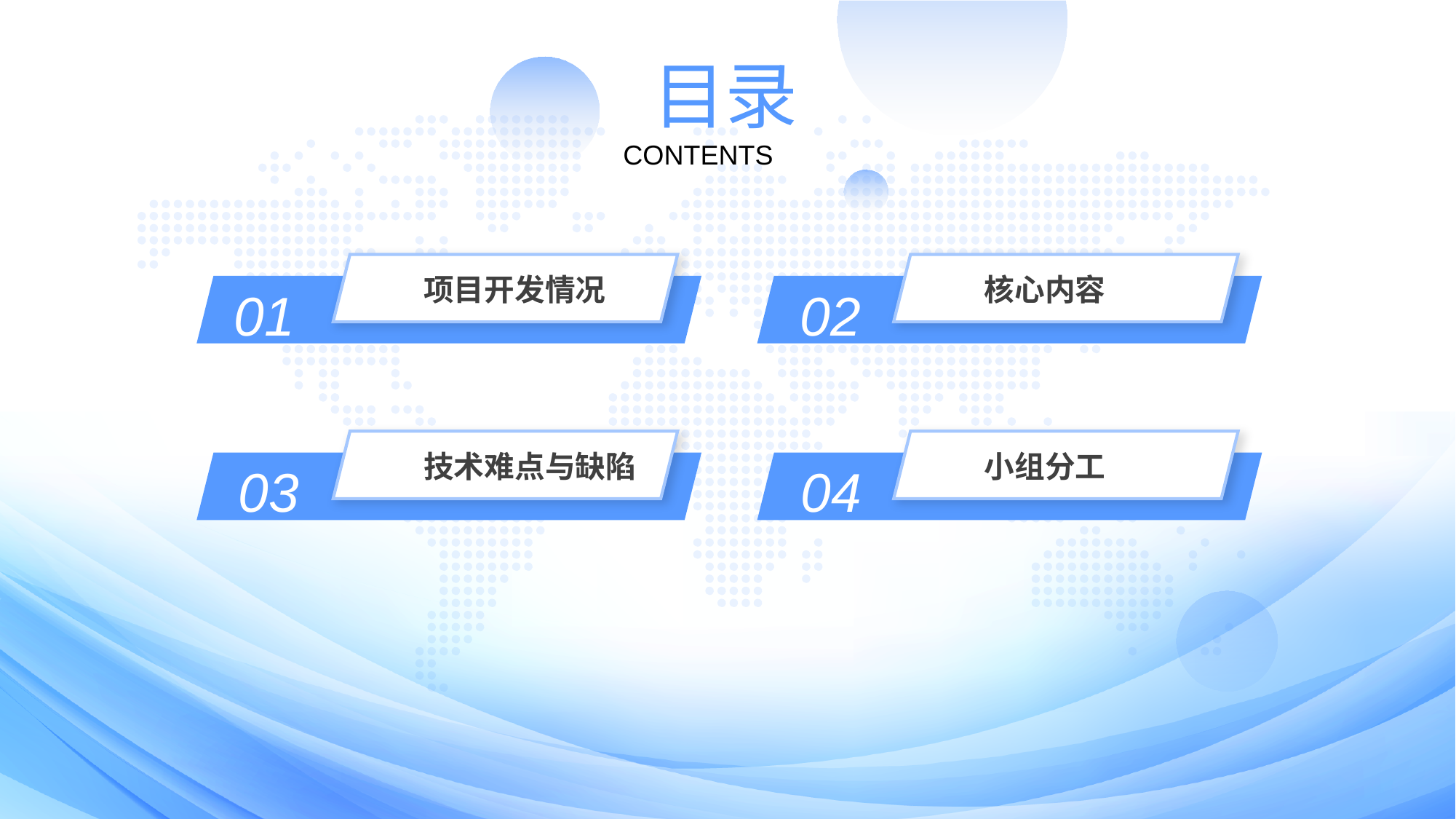

目录
CONTENTS

项目开发情况
核心内容
01
02

技术难点与缺陷
小组分工
03
04